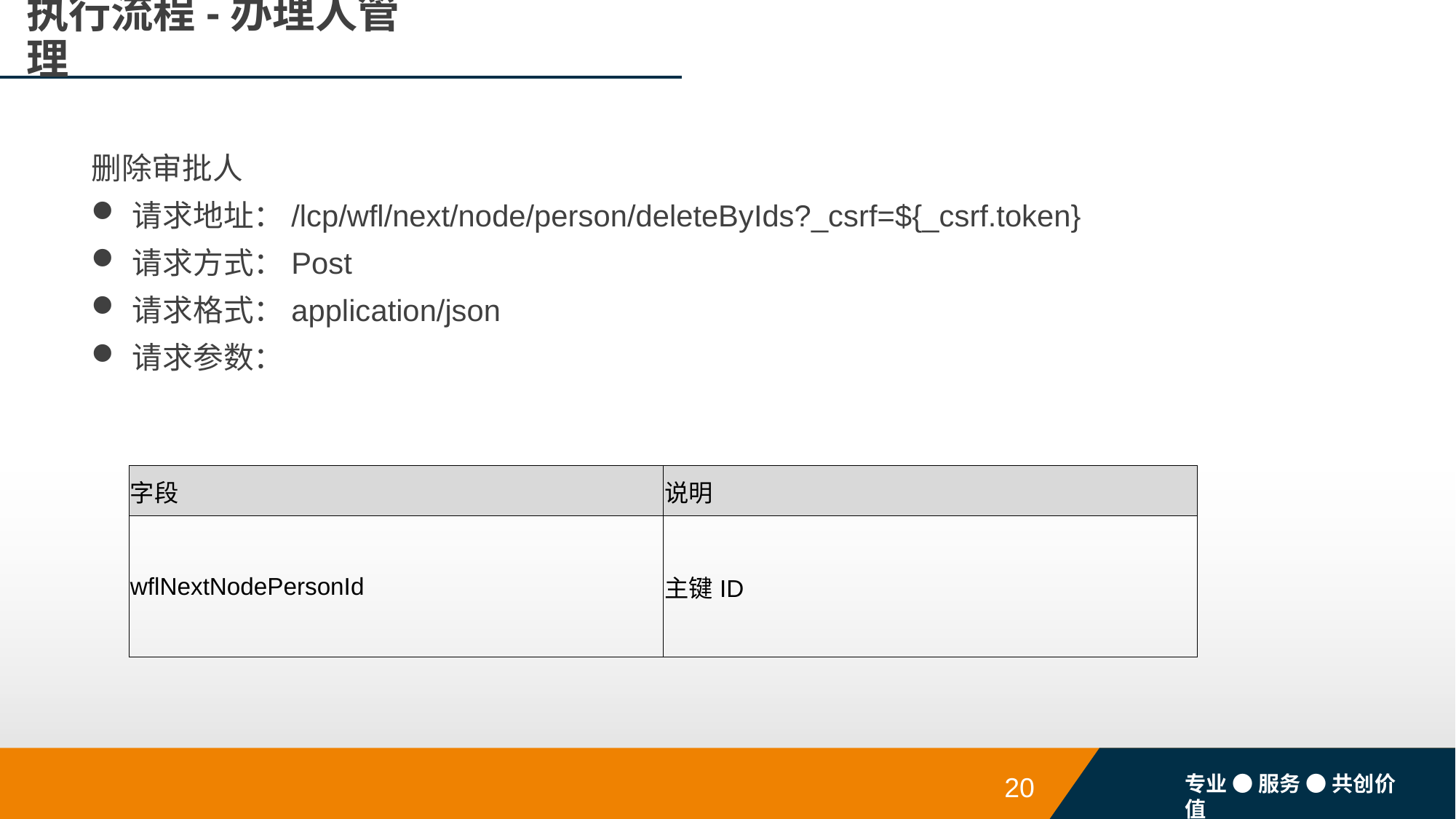

# 执行流程-办理人管理
删除审批人
请求地址：/lcp/wfl/next/node/person/deleteByIds?_csrf=${_csrf.token}
请求方式：Post
请求格式：application/json
请求参数：
| 字段 | 说明 |
| --- | --- |
| wflNextNodePersonId | 主键ID |